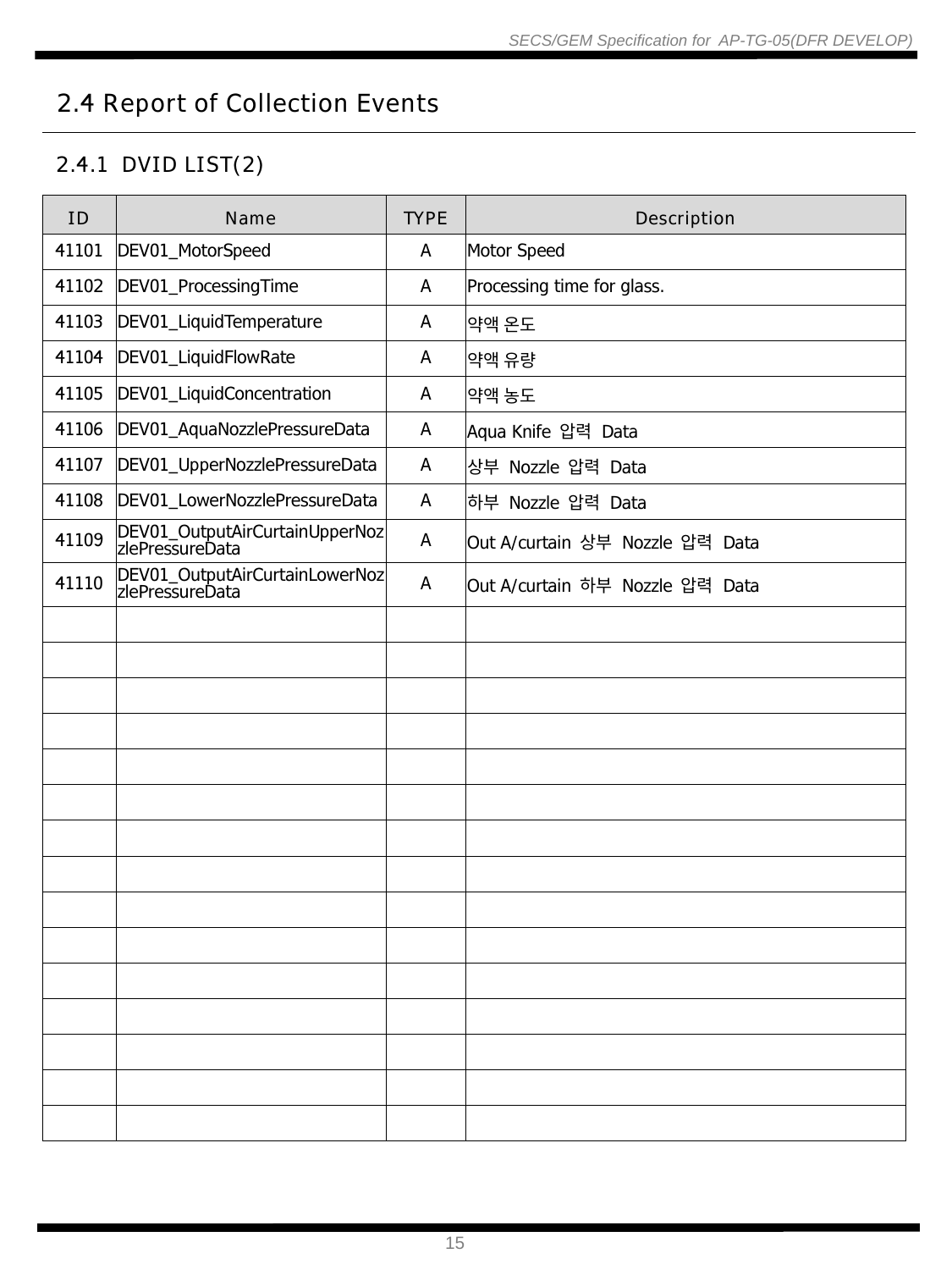

2.4 Report of Collection Events
2.4.1  DVID LIST(2)
| ID | Name | TYPE | Description |
| --- | --- | --- | --- |
| 41101 | DEV01\_MotorSpeed | A | Motor Speed |
| 41102 | DEV01\_ProcessingTime | A | Processing time for glass. |
| 41103 | DEV01\_LiquidTemperature | A | 약액 온도 |
| 41104 | DEV01\_LiquidFlowRate | A | 약액 유량 |
| 41105 | DEV01\_LiquidConcentration | A | 약액 농도 |
| 41106 | DEV01\_AquaNozzlePressureData | A | Aqua Knife 압력 Data |
| 41107 | DEV01\_UpperNozzlePressureData | A | 상부 Nozzle 압력 Data |
| 41108 | DEV01\_LowerNozzlePressureData | A | 하부 Nozzle 압력 Data |
| 41109 | DEV01\_OutputAirCurtainUpperNozzlePressureData | A | Out A/curtain 상부 Nozzle 압력 Data |
| 41110 | DEV01\_OutputAirCurtainLowerNozzlePressureData | A | Out A/curtain 하부 Nozzle 압력 Data |
|  |  |  |  |
|  |  |  |  |
|  |  |  |  |
|  |  |  |  |
|  |  |  |  |
|  |  |  |  |
|  |  |  |  |
|  |  |  |  |
|  |  |  |  |
|  |  |  |  |
|  |  |  |  |
|  |  |  |  |
|  |  |  |  |
|  |  |  |  |
|  |  |  |  |